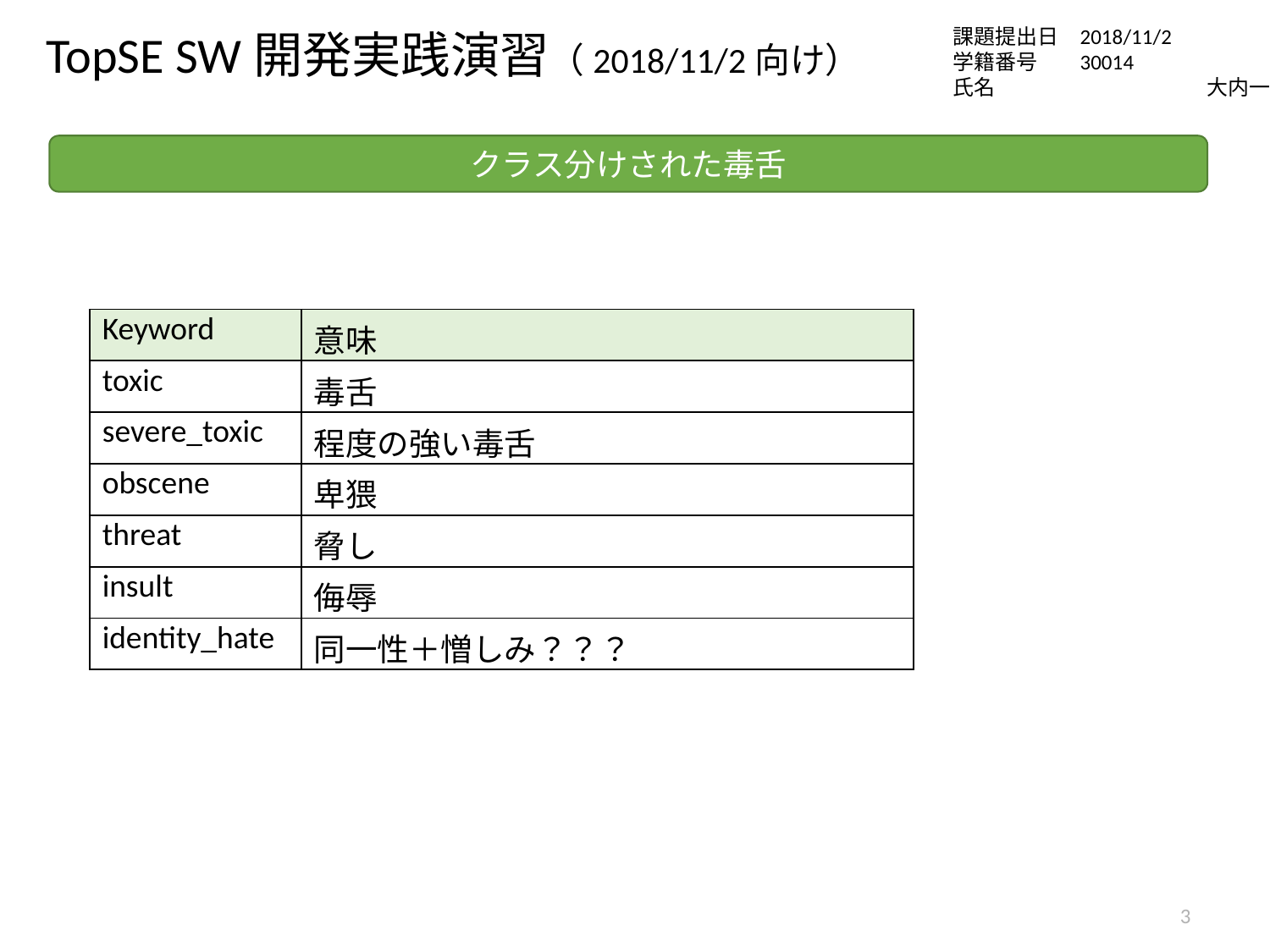

TopSE SW開発実践演習（2018/11/2向け）
クラス分けされた毒舌
| Keyword | 意味 |
| --- | --- |
| toxic | 毒舌 |
| severe\_toxic | 程度の強い毒舌 |
| obscene | 卑猥 |
| threat | 脅し |
| insult | 侮辱 |
| identity\_hate | 同一性＋憎しみ？？？ |
3